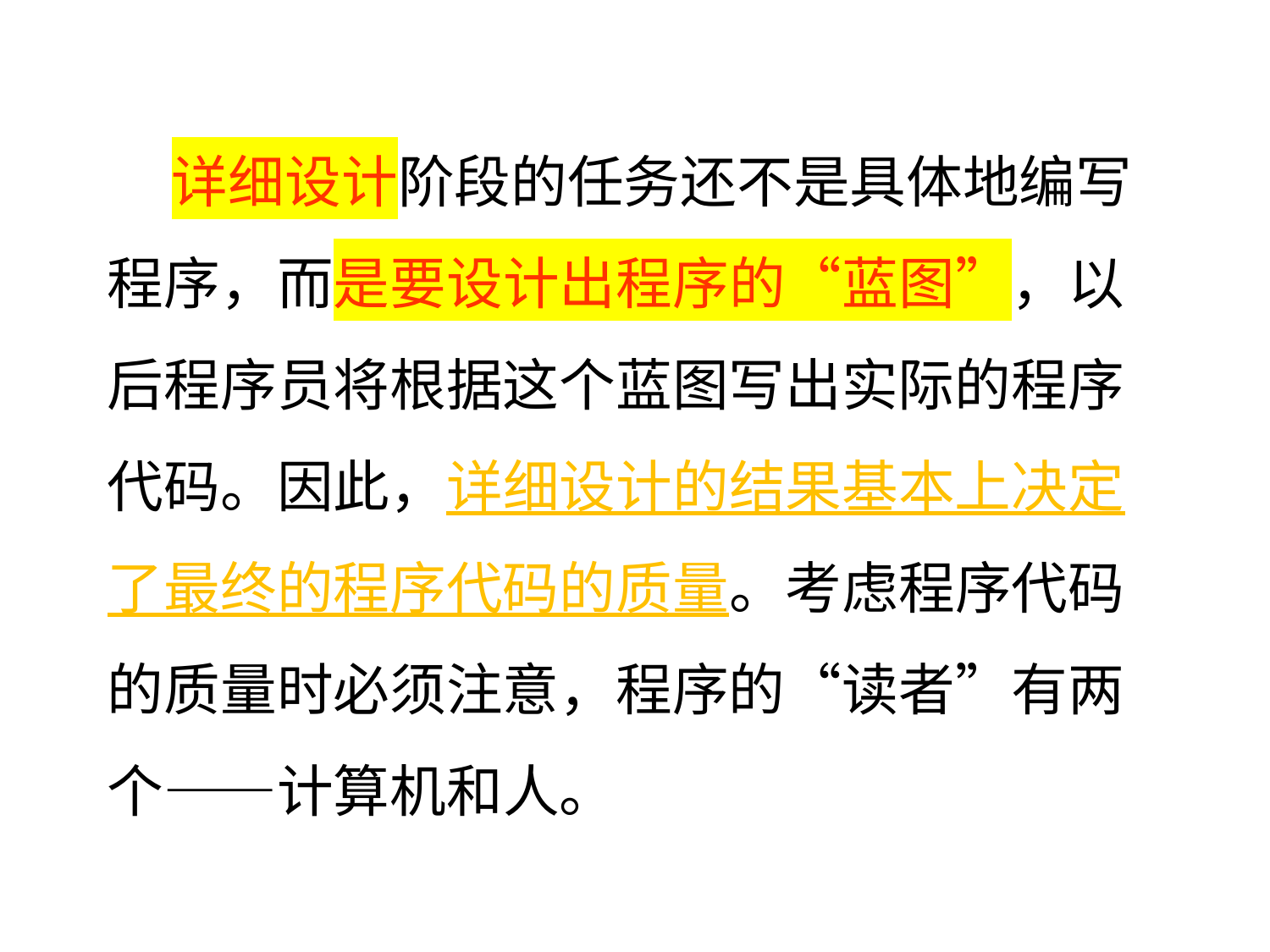

详细设计阶段的任务还不是具体地编写程序，而是要设计出程序的“蓝图”，以后程序员将根据这个蓝图写出实际的程序代码。因此，详细设计的结果基本上决定了最终的程序代码的质量。考虑程序代码的质量时必须注意，程序的“读者”有两个——计算机和人。